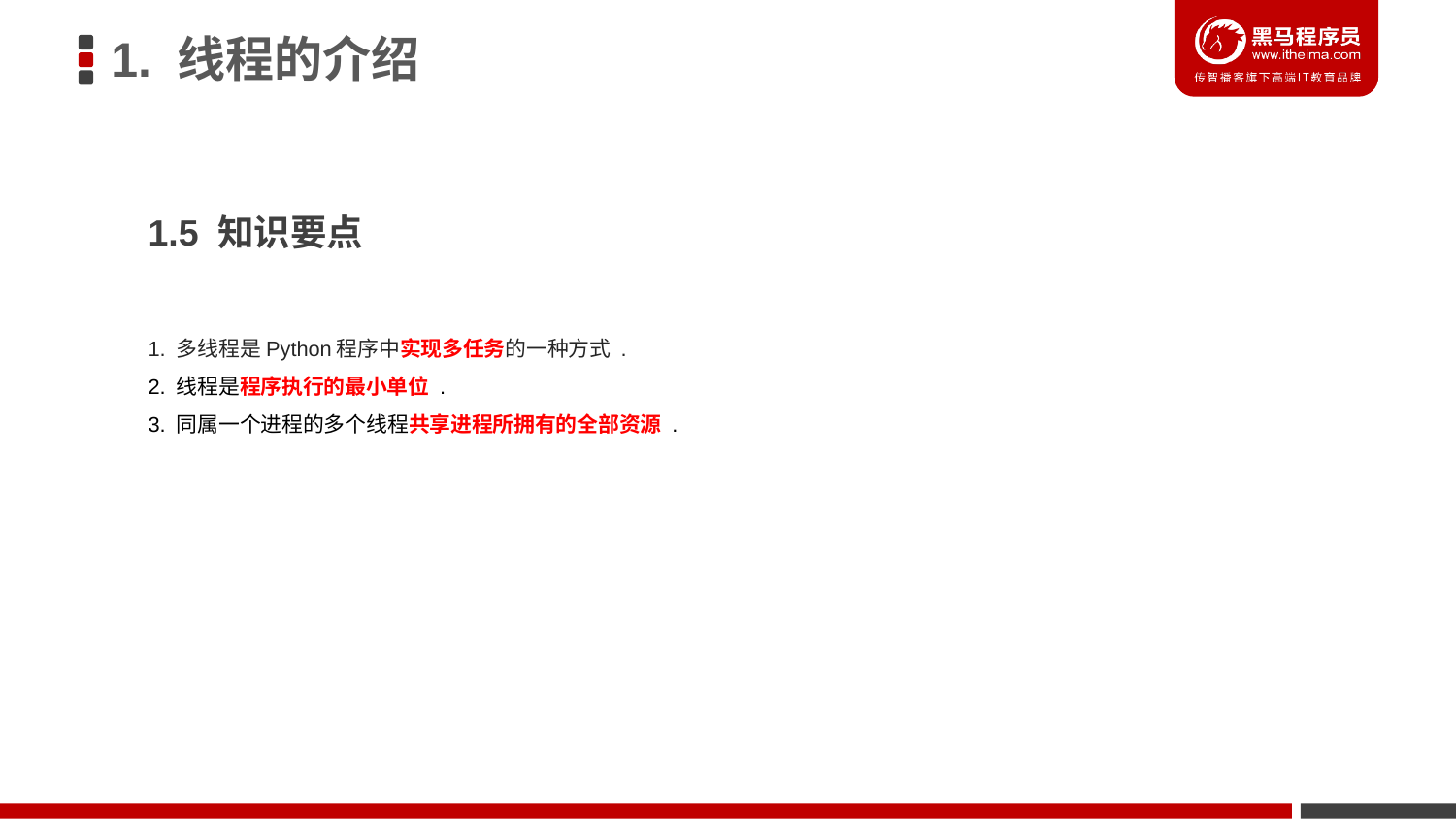

1. 线程的介绍
1.5 知识要点
1. 多线程是Python程序中实现多任务的一种方式 .
2. 线程是程序执行的最小单位 .
3. 同属一个进程的多个线程共享进程所拥有的全部资源 .